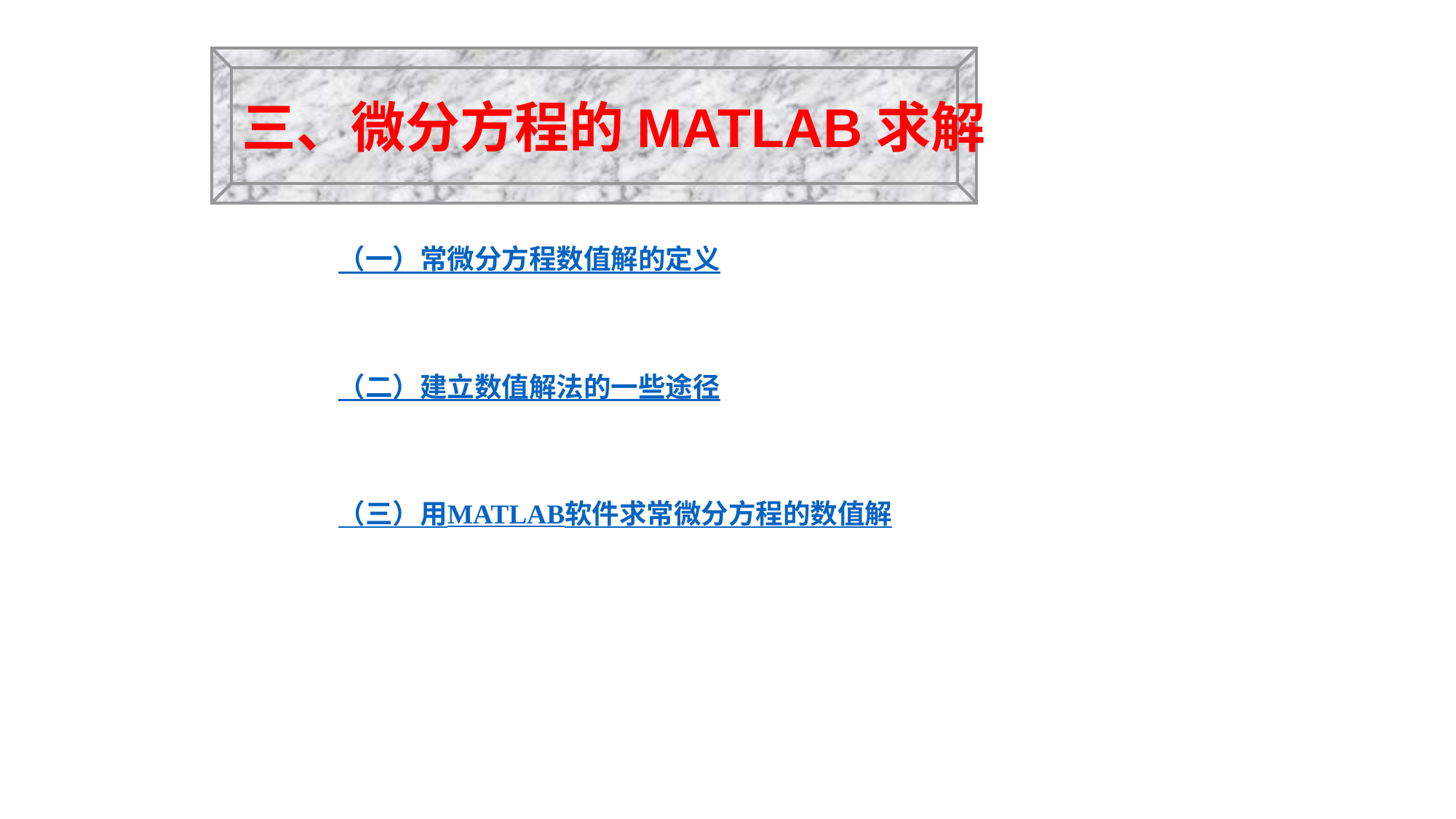

三、微分方程的MATLAB求解
（一）常微分方程数值解的定义
（二）建立数值解法的一些途径
（三）用MATLAB软件求常微分方程的数值解